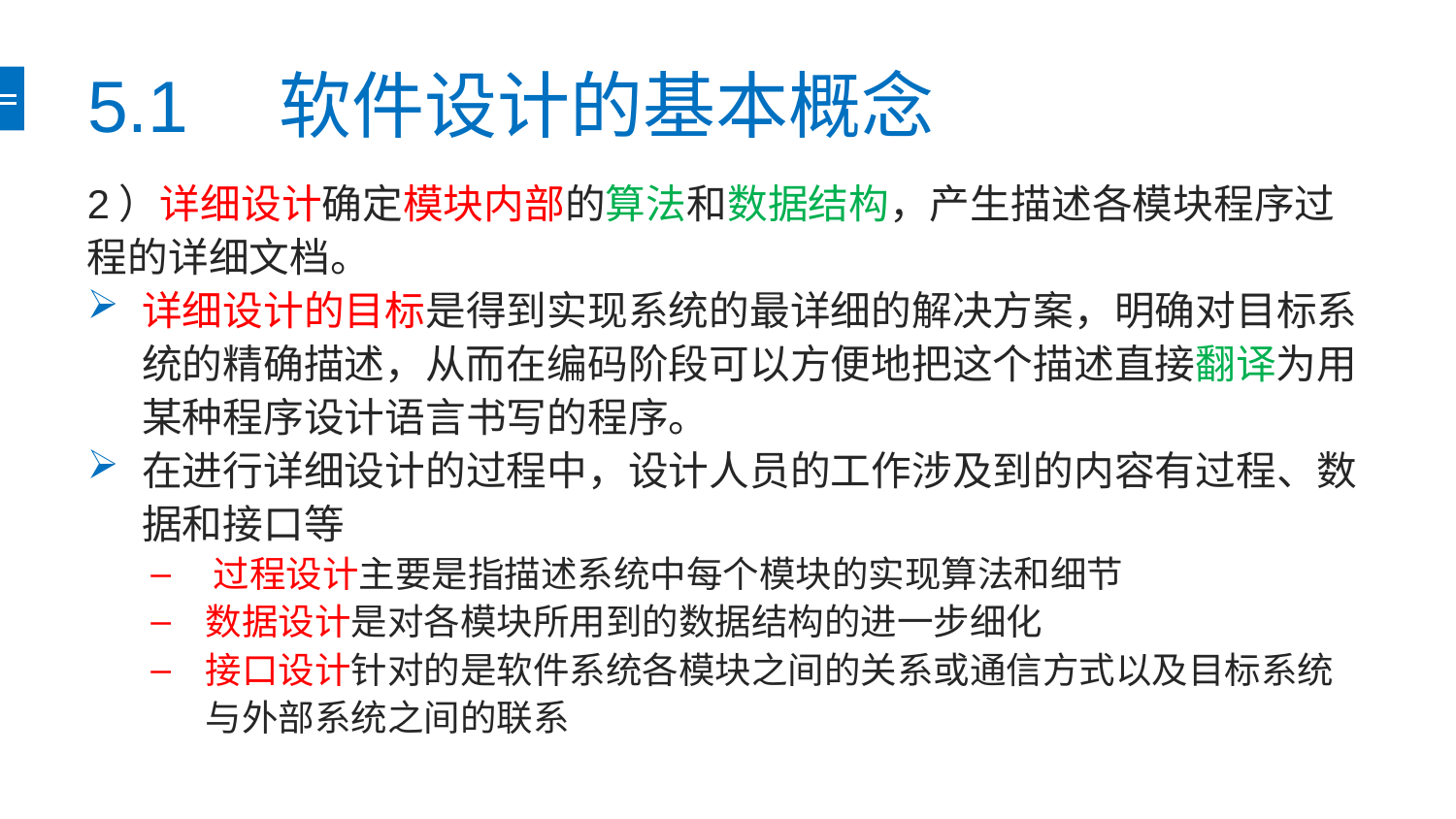

# 5.1　软件设计的基本概念
2）详细设计确定模块内部的算法和数据结构，产生描述各模块程序过程的详细文档。
详细设计的目标是得到实现系统的最详细的解决方案，明确对目标系统的精确描述，从而在编码阶段可以方便地把这个描述直接翻译为用某种程序设计语言书写的程序。
在进行详细设计的过程中，设计人员的工作涉及到的内容有过程、数据和接口等
 过程设计主要是指描述系统中每个模块的实现算法和细节
数据设计是对各模块所用到的数据结构的进一步细化
接口设计针对的是软件系统各模块之间的关系或通信方式以及目标系统与外部系统之间的联系